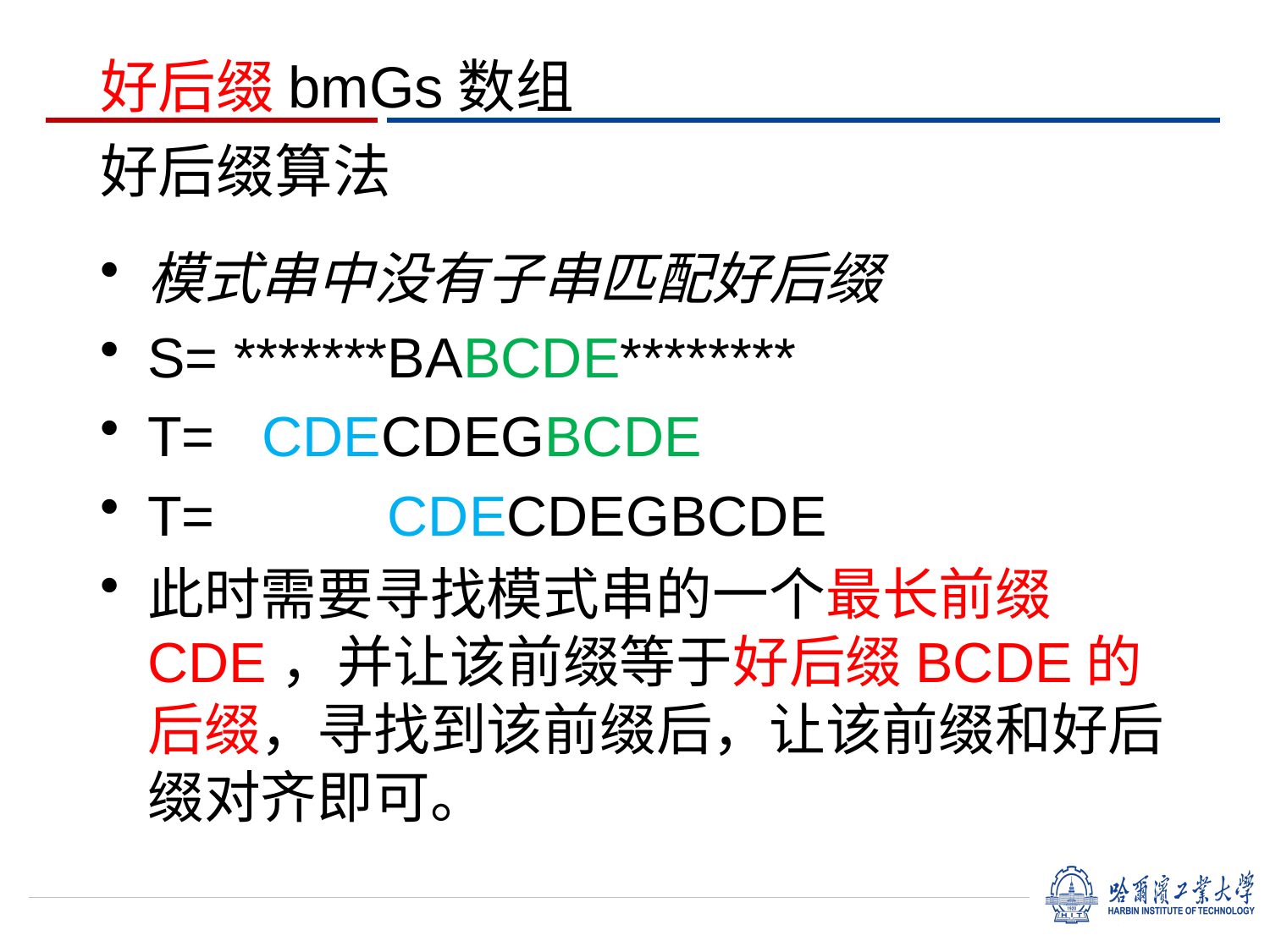

好后缀bmGs数组
# 好后缀算法
模式串中没有子串匹配好后缀
S= *******BABCDE********
T=   CDECDEGBCDE
T=           CDECDEGBCDE
此时需要寻找模式串的一个最长前缀CDE，并让该前缀等于好后缀BCDE的后缀，寻找到该前缀后，让该前缀和好后缀对齐即可。